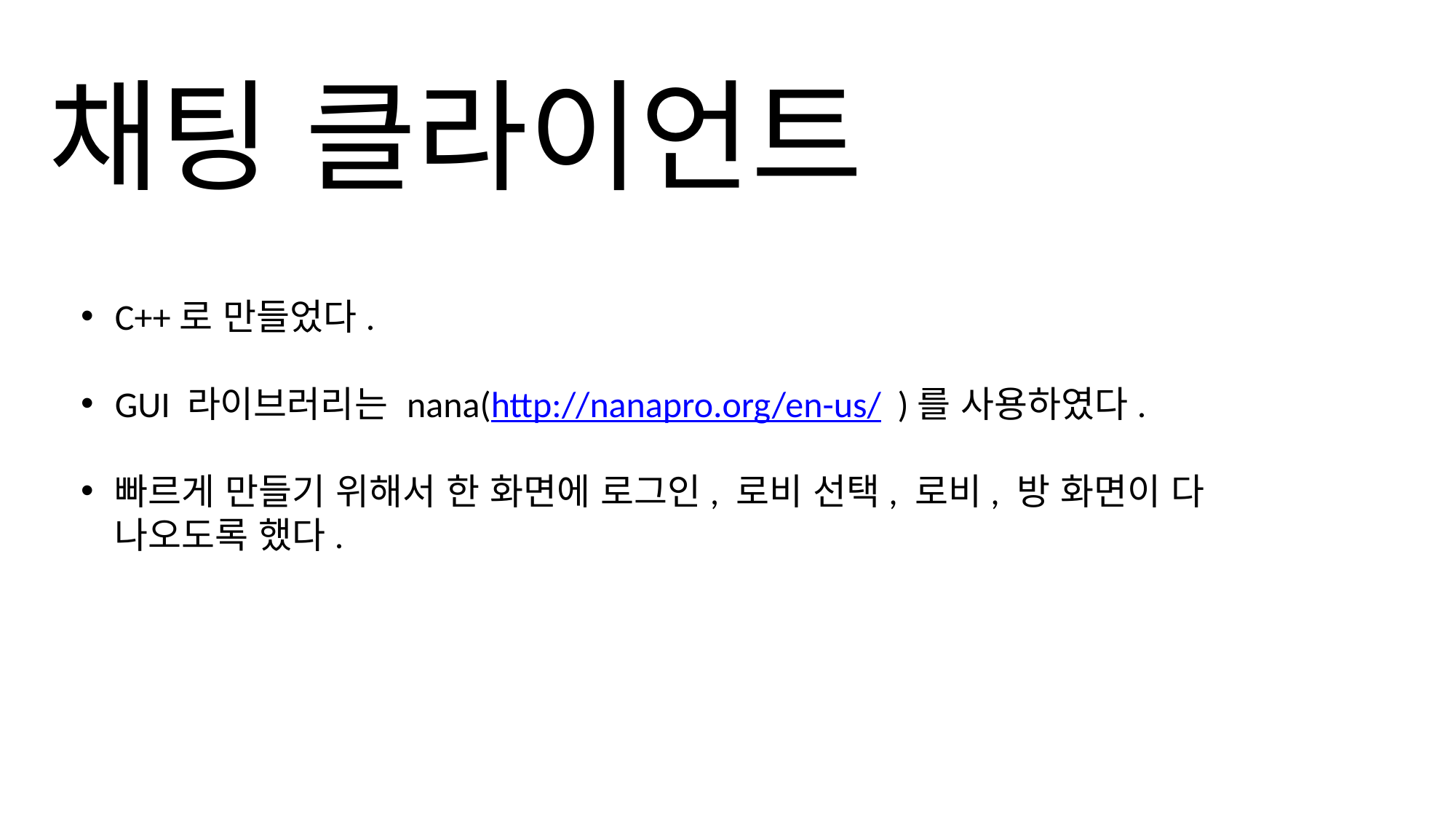

채팅 클라이언트
C++로 만들었다.
GUI 라이브러리는 nana(http://nanapro.org/en-us/  )를 사용하였다.
빠르게 만들기 위해서 한 화면에 로그인, 로비 선택, 로비, 방 화면이 다 나오도록 했다.